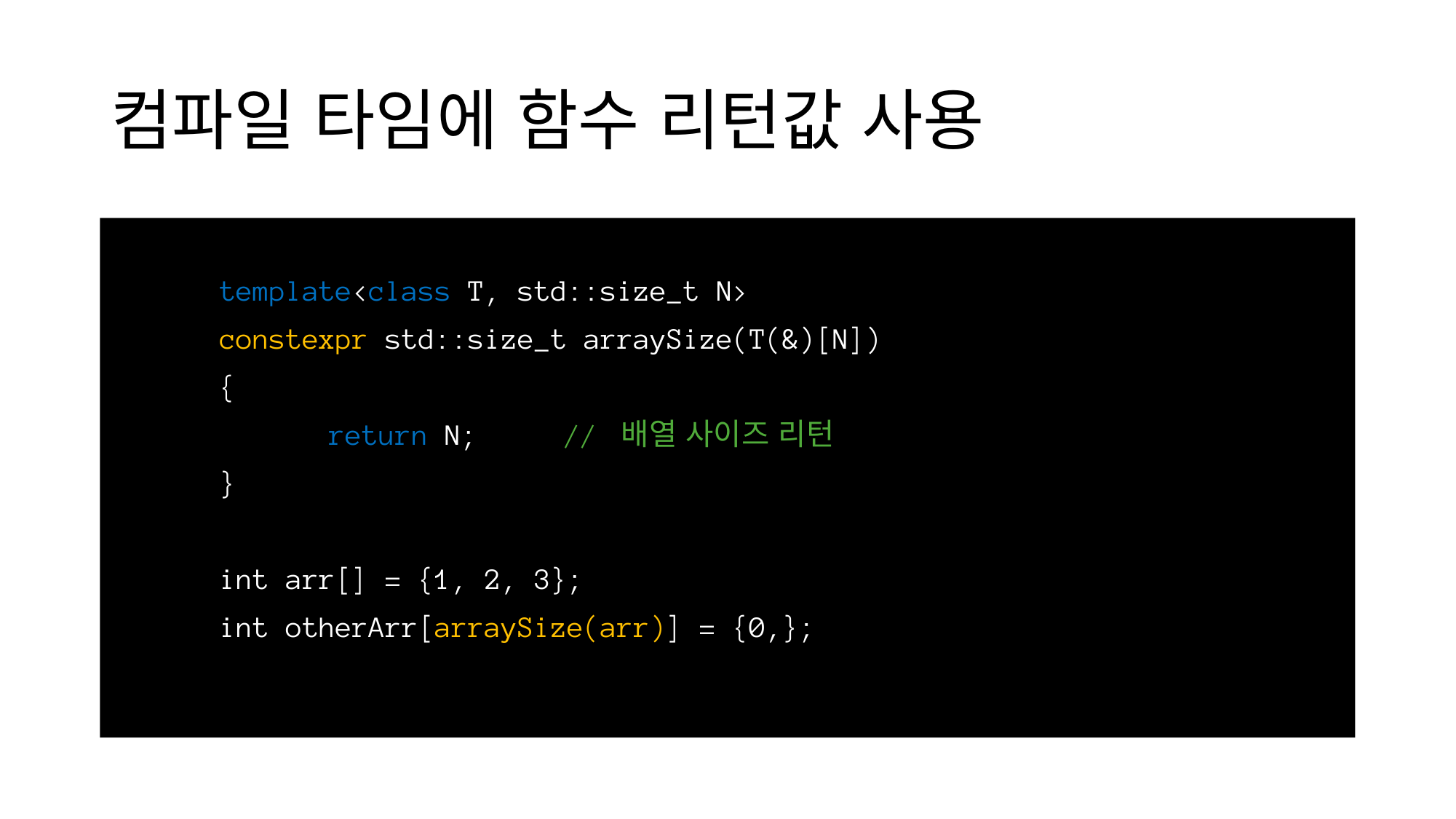

# 컴파일 타임에 함수 리턴값 사용

	template<class T, std::size_t N>
	constexpr std::size_t arraySize(T(&)[N])
	{
		return N;	 // 배열 사이즈 리턴
	}

	int arr[] = {1, 2, 3};
	int otherArr[arraySize(arr)] = {0,};